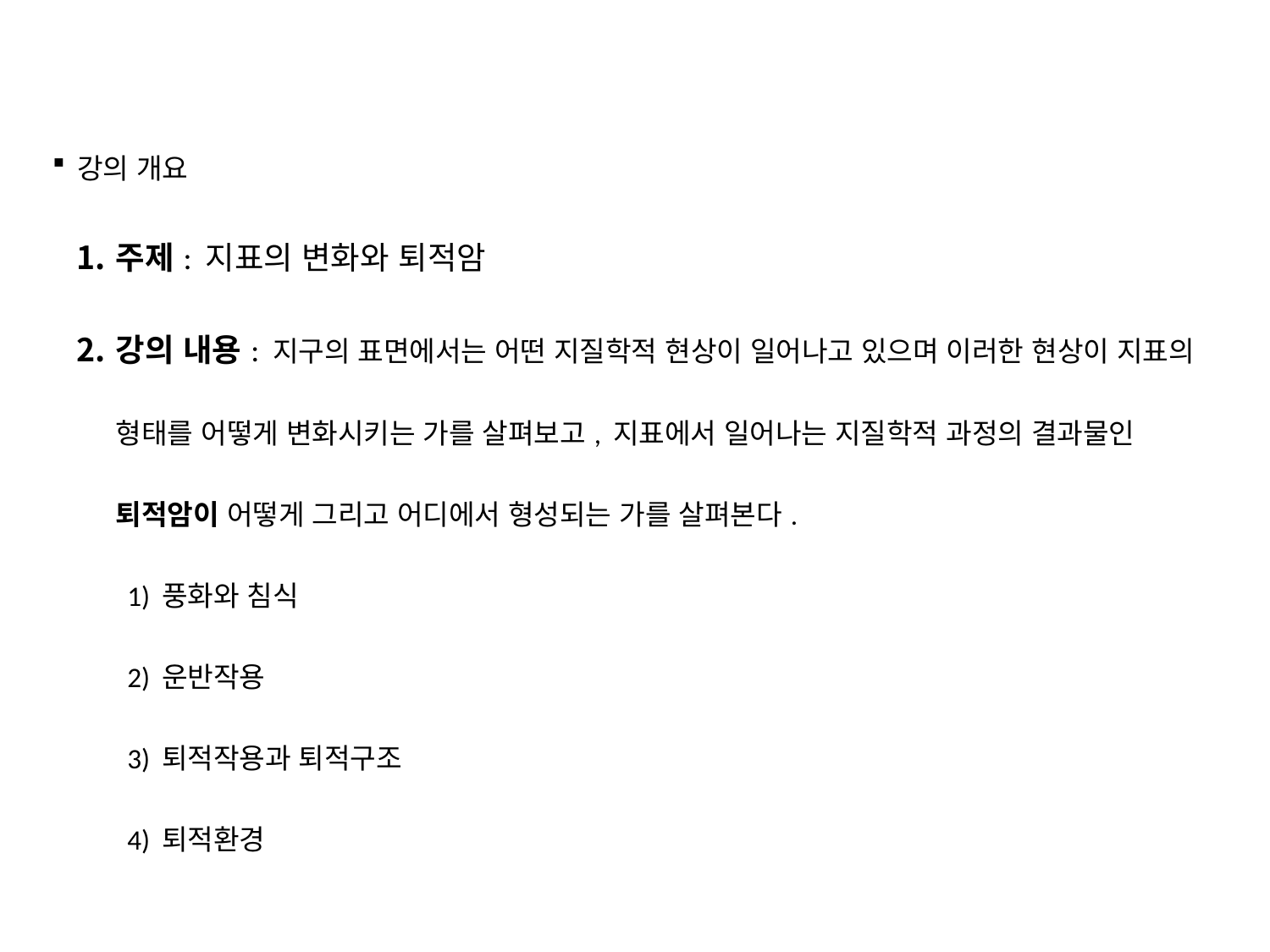

강의 개요
주제: 지표의 변화와 퇴적암
강의 내용: 지구의 표면에서는 어떤 지질학적 현상이 일어나고 있으며 이러한 현상이 지표의 형태를 어떻게 변화시키는 가를 살펴보고, 지표에서 일어나는 지질학적 과정의 결과물인 퇴적암이 어떻게 그리고 어디에서 형성되는 가를 살펴본다.
1) 풍화와 침식
2) 운반작용
3) 퇴적작용과 퇴적구조
4) 퇴적환경